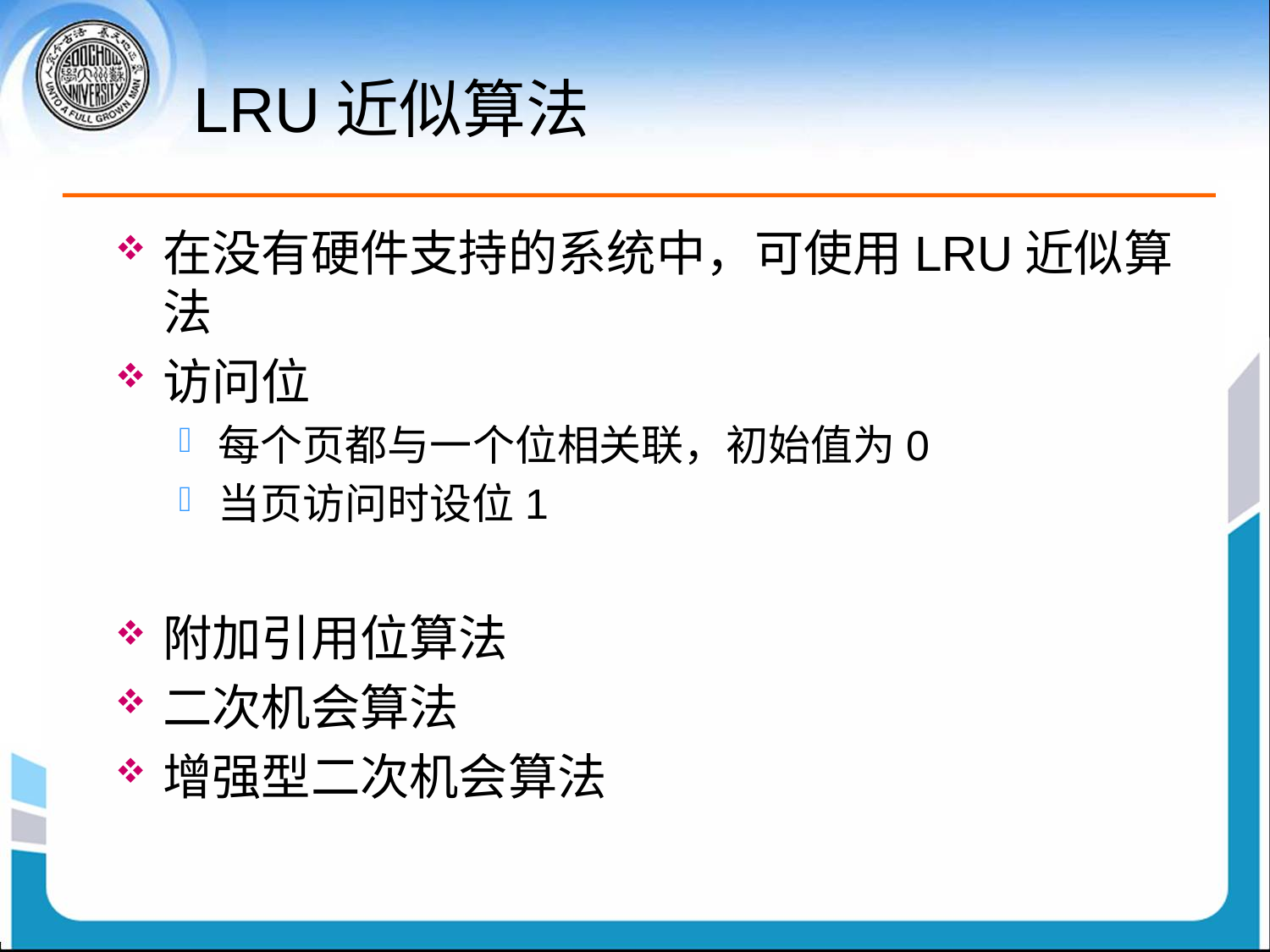

# LRU近似算法
在没有硬件支持的系统中，可使用LRU近似算法
访问位
每个页都与一个位相关联，初始值为0
当页访问时设位1

附加引用位算法
二次机会算法
增强型二次机会算法